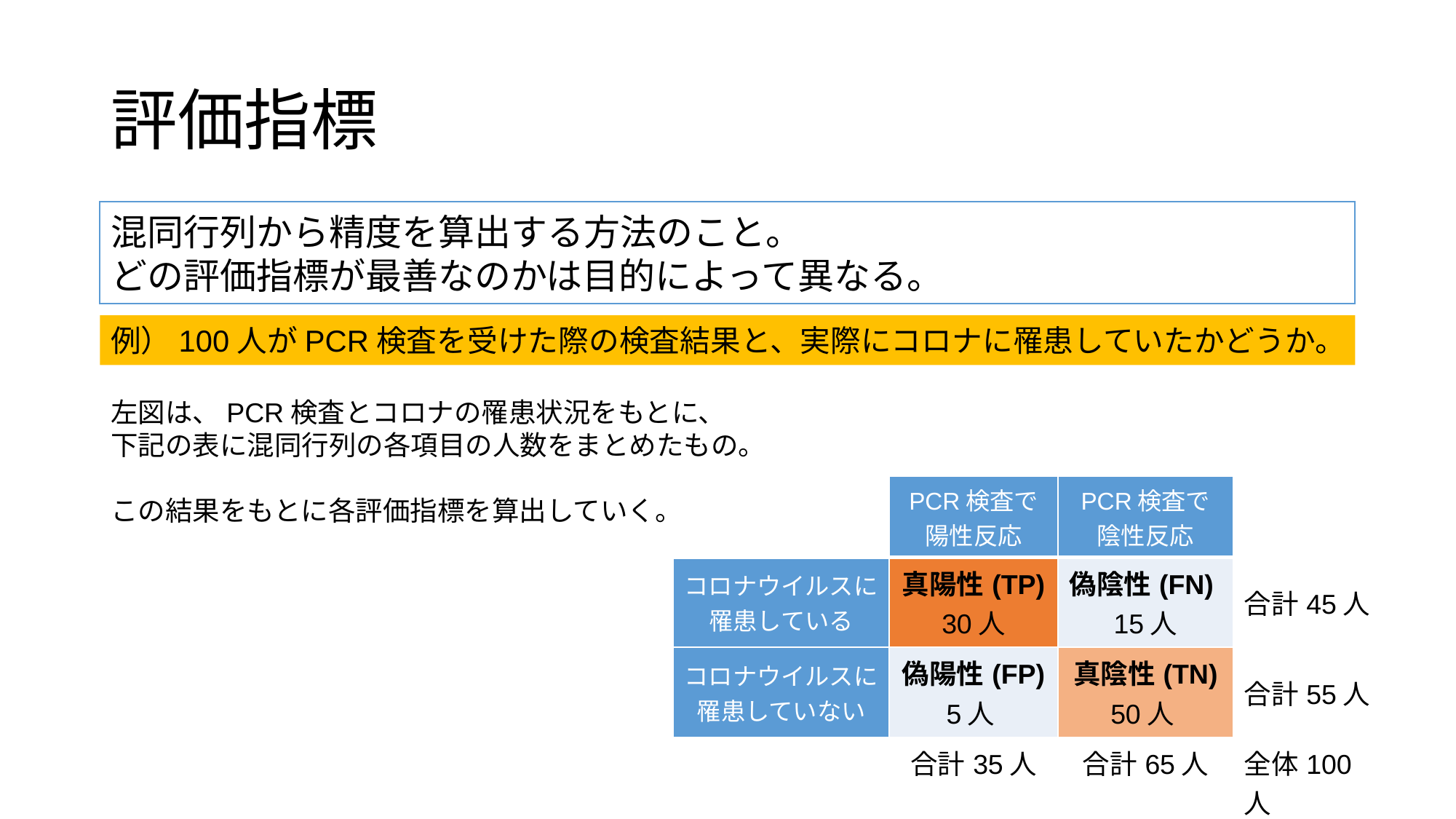

# 評価指標
混同行列から精度を算出する方法のこと。
どの評価指標が最善なのかは目的によって異なる。
例）100人がPCR検査を受けた際の検査結果と、実際にコロナに罹患していたかどうか。
左図は、PCR検査とコロナの罹患状況をもとに、
下記の表に混同行列の各項目の人数をまとめたもの。

この結果をもとに各評価指標を算出していく。
|  | PCR検査で 陽性反応 | PCR検査で 陰性反応 |  |
| --- | --- | --- | --- |
| コロナウイルスに 罹患している | 真陽性(TP) 30人 | 偽陰性(FN) 15人 | 合計45人 |
| コロナウイルスに 罹患していない | 偽陽性(FP) 5人 | 真陰性(TN) 50人 | 合計55人 |
|  | 合計35人 | 合計65人 | 全体100人 |